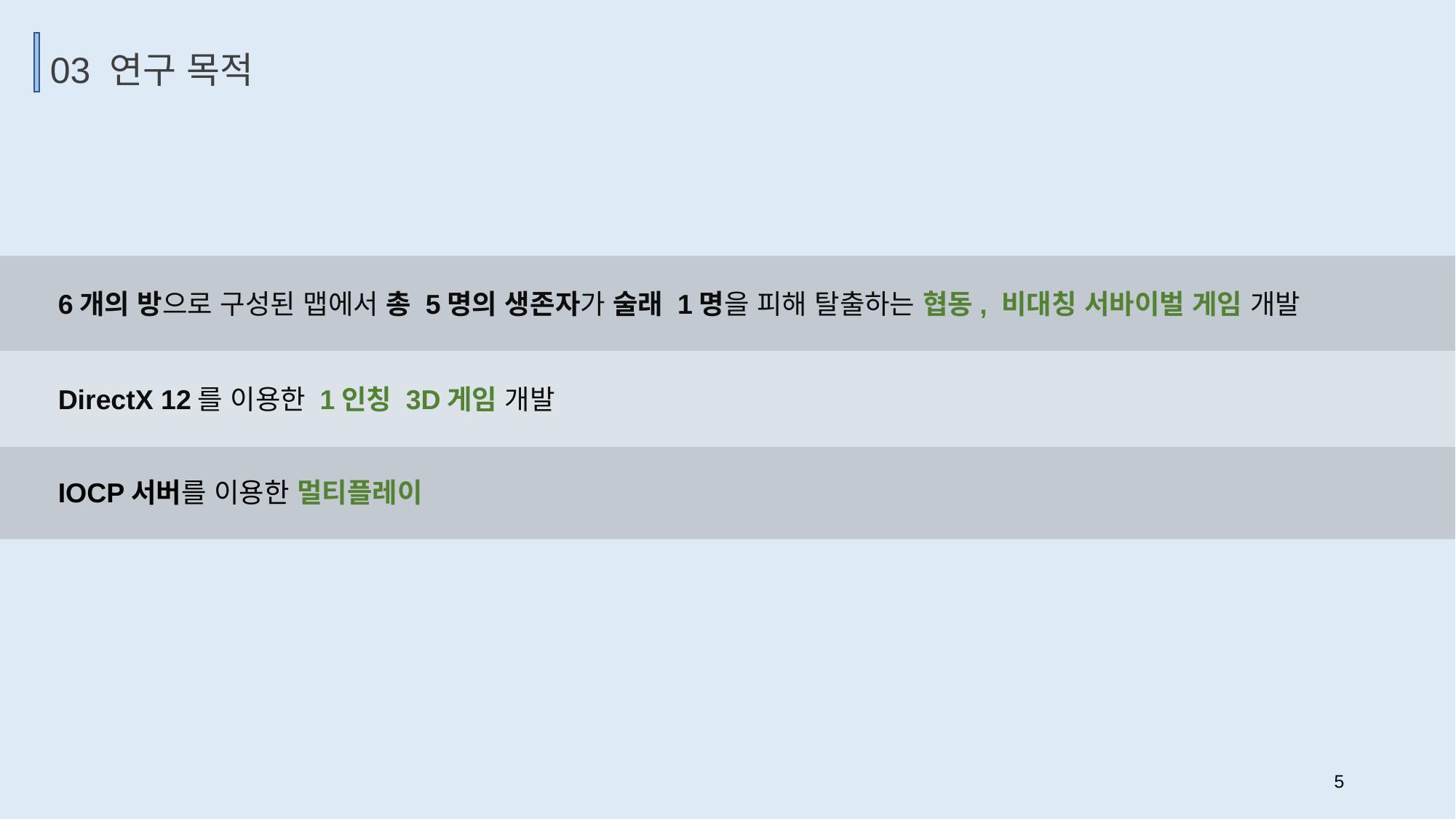

03 연구 목적

6개의 방으로 구성된 맵에서 총 5명의 생존자가 술래 1명을 피해 탈출하는 협동, 비대칭 서바이벌 게임 개발

DirectX 12를 이용한 1인칭 3D게임 개발

IOCP서버를 이용한 멀티플레이
5